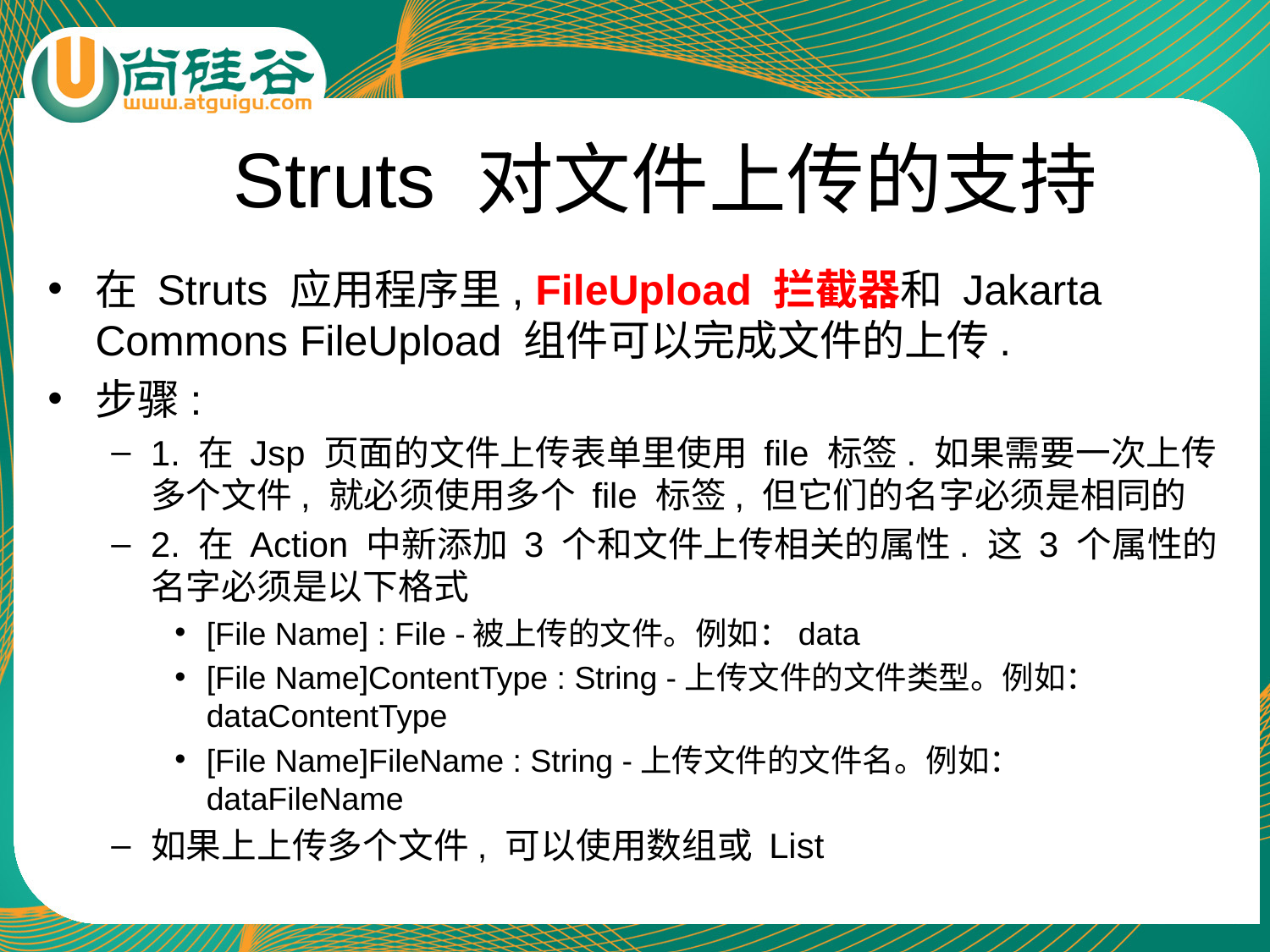

# Struts 对文件上传的支持
在 Struts 应用程序里, FileUpload 拦截器和 Jakarta Commons FileUpload 组件可以完成文件的上传.
步骤:
1. 在 Jsp 页面的文件上传表单里使用 file 标签. 如果需要一次上传多个文件, 就必须使用多个 file 标签, 但它们的名字必须是相同的
2. 在 Action 中新添加 3 个和文件上传相关的属性. 这 3 个属性的名字必须是以下格式
[File Name] : File -被上传的文件。例如：data
[File Name]ContentType : String -上传文件的文件类型。例如：dataContentType
[File Name]FileName : String -上传文件的文件名。例如：dataFileName
如果上上传多个文件, 可以使用数组或 List